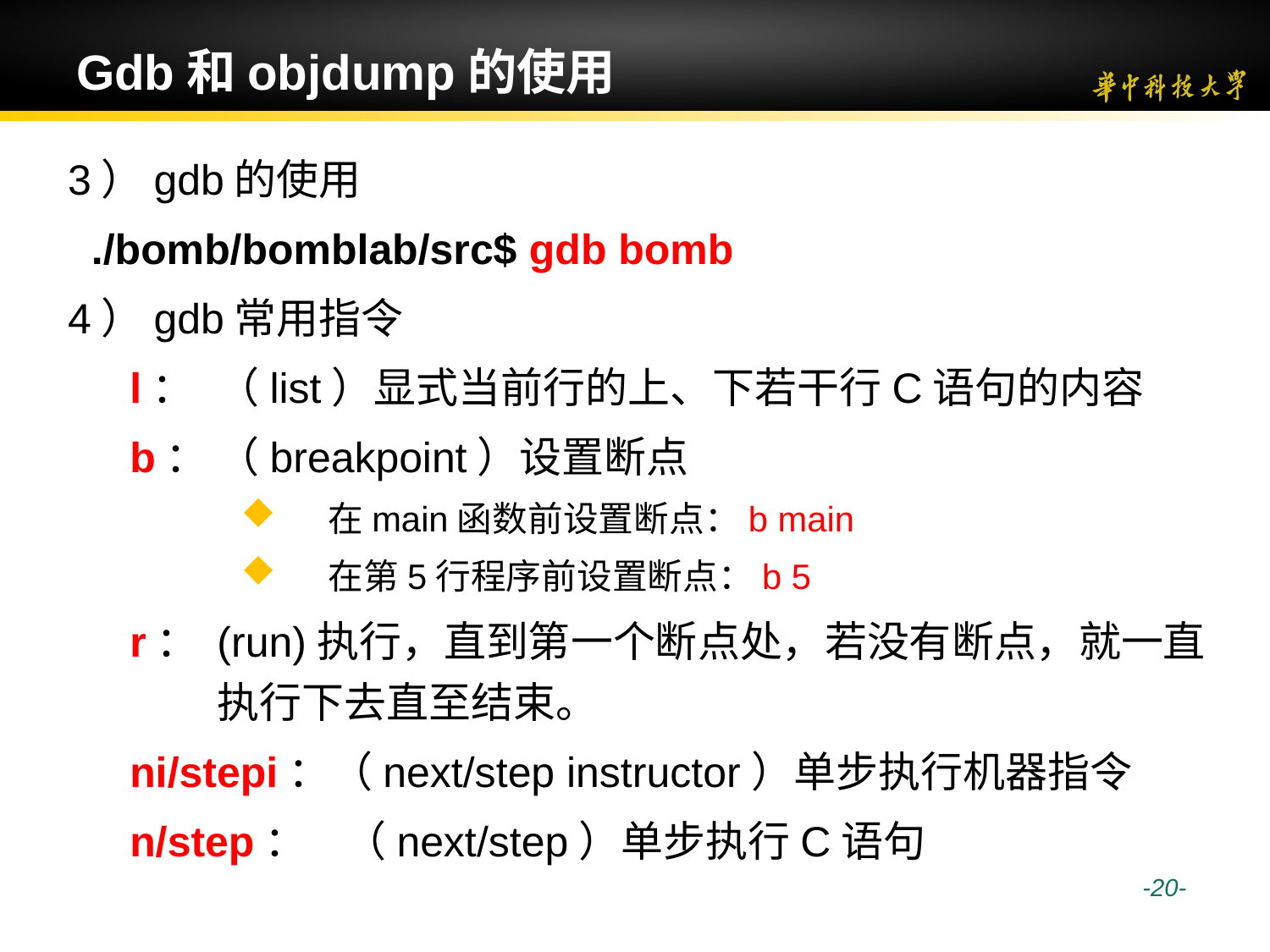

# Gdb和objdump的使用
3）gdb的使用
  ./bomb/bomblab/src$ gdb bomb
4）gdb常用指令
l：	（list）显式当前行的上、下若干行C语句的内容
b：	（breakpoint）设置断点
在main函数前设置断点：b main
在第5行程序前设置断点：b 5
r：	(run)执行，直到第一个断点处，若没有断点，就一直执行下去直至结束。
ni/stepi：（next/step instructor）单步执行机器指令
n/step：	（next/step）单步执行C语句

 -20-